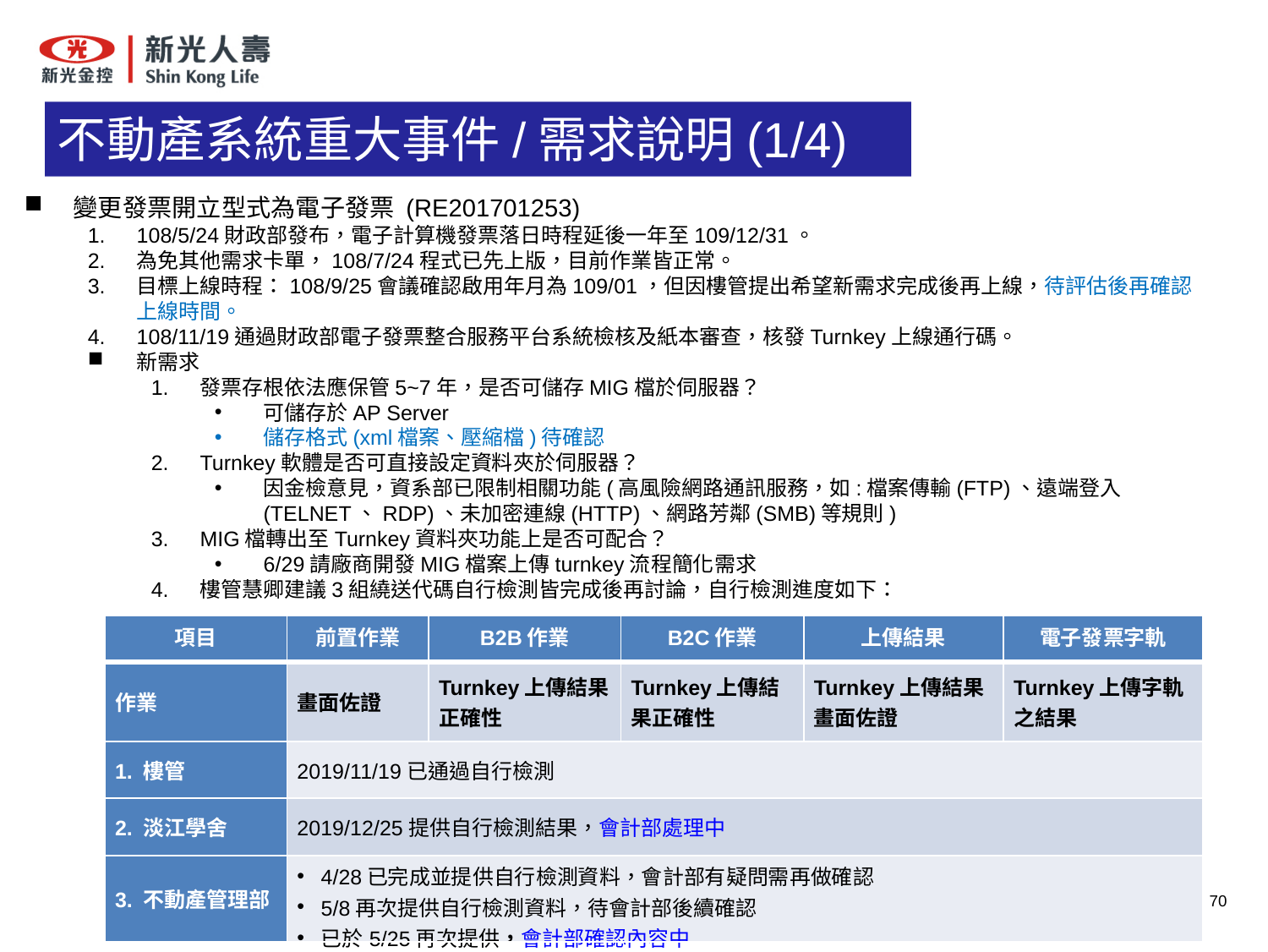

不動產系統重大事件/需求說明(1/4)
變更發票開立型式為電子發票 (RE201701253)
108/5/24財政部發布，電子計算機發票落日時程延後一年至109/12/31。
為免其他需求卡單，108/7/24程式已先上版，目前作業皆正常。
目標上線時程：108/9/25會議確認啟用年月為109/01，但因樓管提出希望新需求完成後再上線，待評估後再確認上線時間。
108/11/19通過財政部電子發票整合服務平台系統檢核及紙本審查，核發Turnkey上線通行碼。
新需求
發票存根依法應保管5~7年，是否可儲存MIG檔於伺服器？
可儲存於AP Server
儲存格式(xml檔案、壓縮檔)待確認
Turnkey軟體是否可直接設定資料夾於伺服器？
因金檢意見，資系部已限制相關功能(高風險網路通訊服務，如:檔案傳輸(FTP)、遠端登入(TELNET、RDP)、未加密連線(HTTP)、網路芳鄰(SMB)等規則)
MIG檔轉出至Turnkey資料夾功能上是否可配合？
6/29請廠商開發MIG檔案上傳turnkey流程簡化需求
樓管慧卿建議3組繞送代碼自行檢測皆完成後再討論，自行檢測進度如下：
| 項目 | 前置作業 | B2B作業 | B2C作業 | 上傳結果 | 電子發票字軌 |
| --- | --- | --- | --- | --- | --- |
| 作業 | 畫面佐證 | Turnkey上傳結果正確性 | Turnkey上傳結果正確性 | Turnkey上傳結果畫面佐證 | Turnkey上傳字軌之結果 |
| 1. 樓管 | 2019/11/19已通過自行檢測 |  |  |  |  |
| 2. 淡江學舍 | 2019/12/25提供自行檢測結果，會計部處理中 |  |  |  |  |
| 3. 不動產管理部 | 4/28已完成並提供自行檢測資料，會計部有疑問需再做確認 5/8再次提供自行檢測資料，待會計部後續確認 已於5/25再次提供，會計部確認內容中 |  |  |  |  |